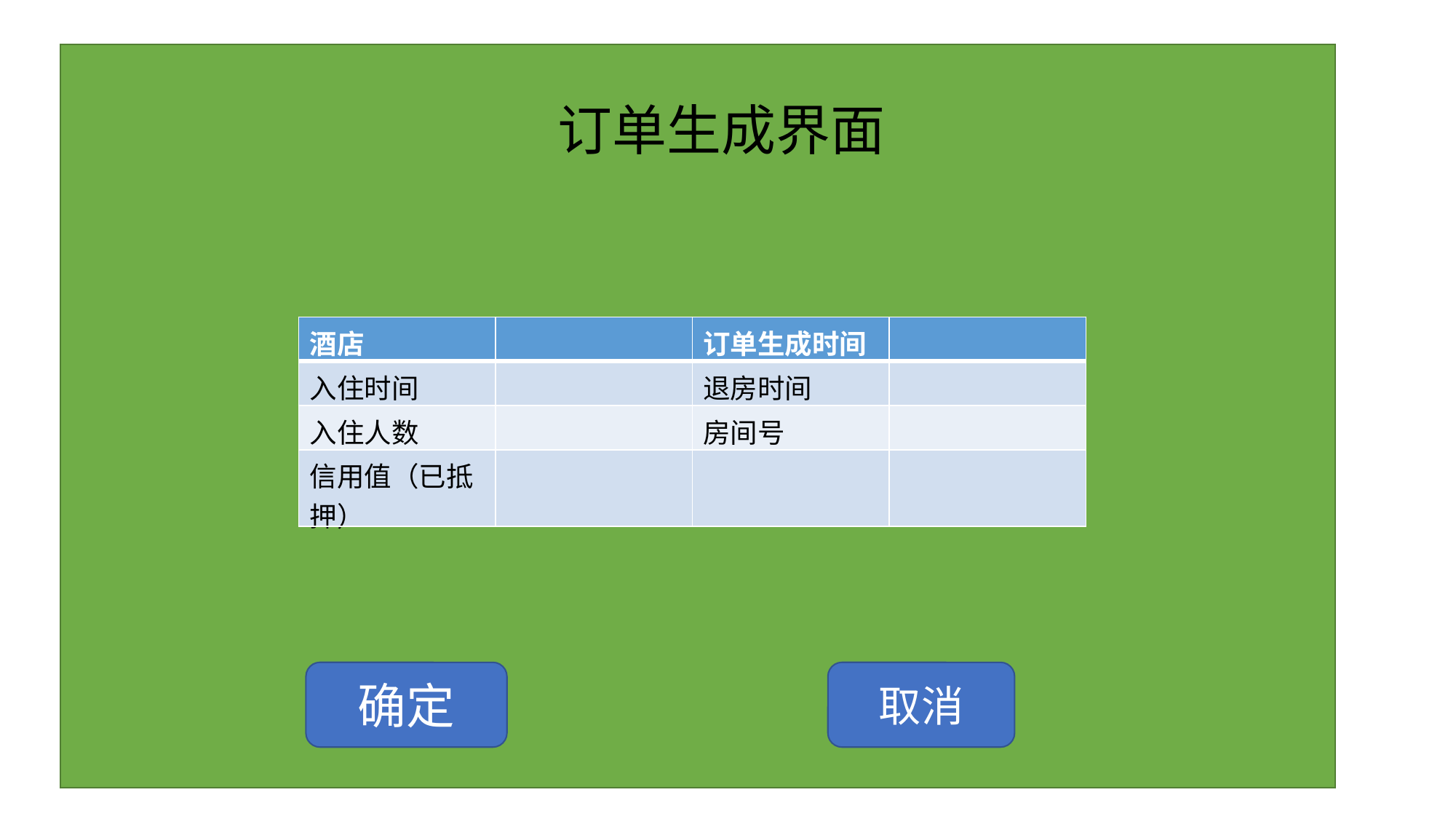

订单生成界面
| 酒店 |  | 订单生成时间 |  |
| --- | --- | --- | --- |
| 入住时间 |  | 退房时间 |  |
| 入住人数 |  | 房间号 |  |
| 信用值（已抵押） |  |  |  |
确定
取消